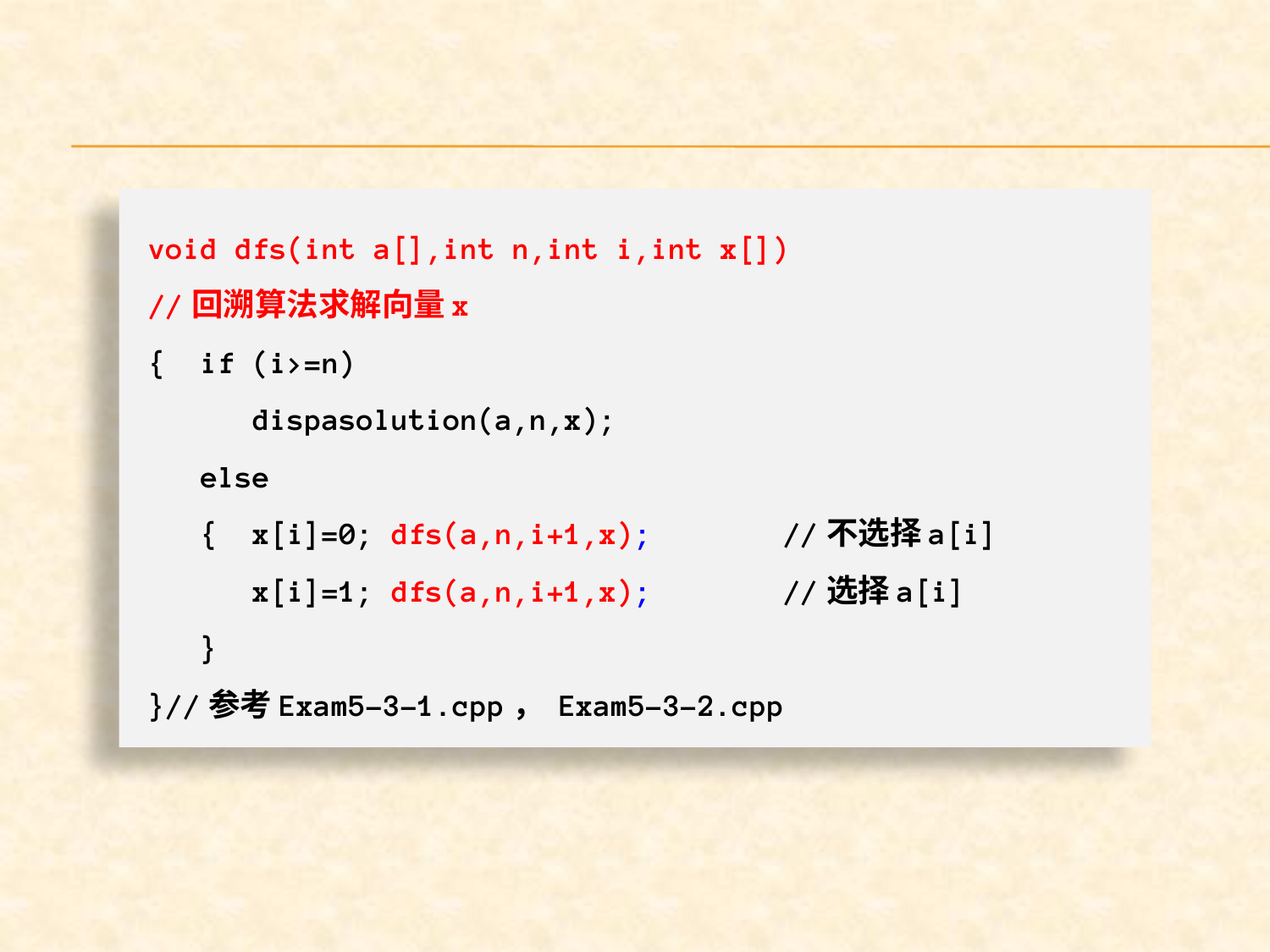

void dfs(int a[],int n,int i,int x[])
//回溯算法求解向量x
{  if (i>=n)
      dispasolution(a,n,x);
   else
   {  x[i]=0; dfs(a,n,i+1,x);		//不选择a[i]
      x[i]=1; dfs(a,n,i+1,x);		//选择a[i]
   }
}//参考Exam5-3-1.cpp， Exam5-3-2.cpp